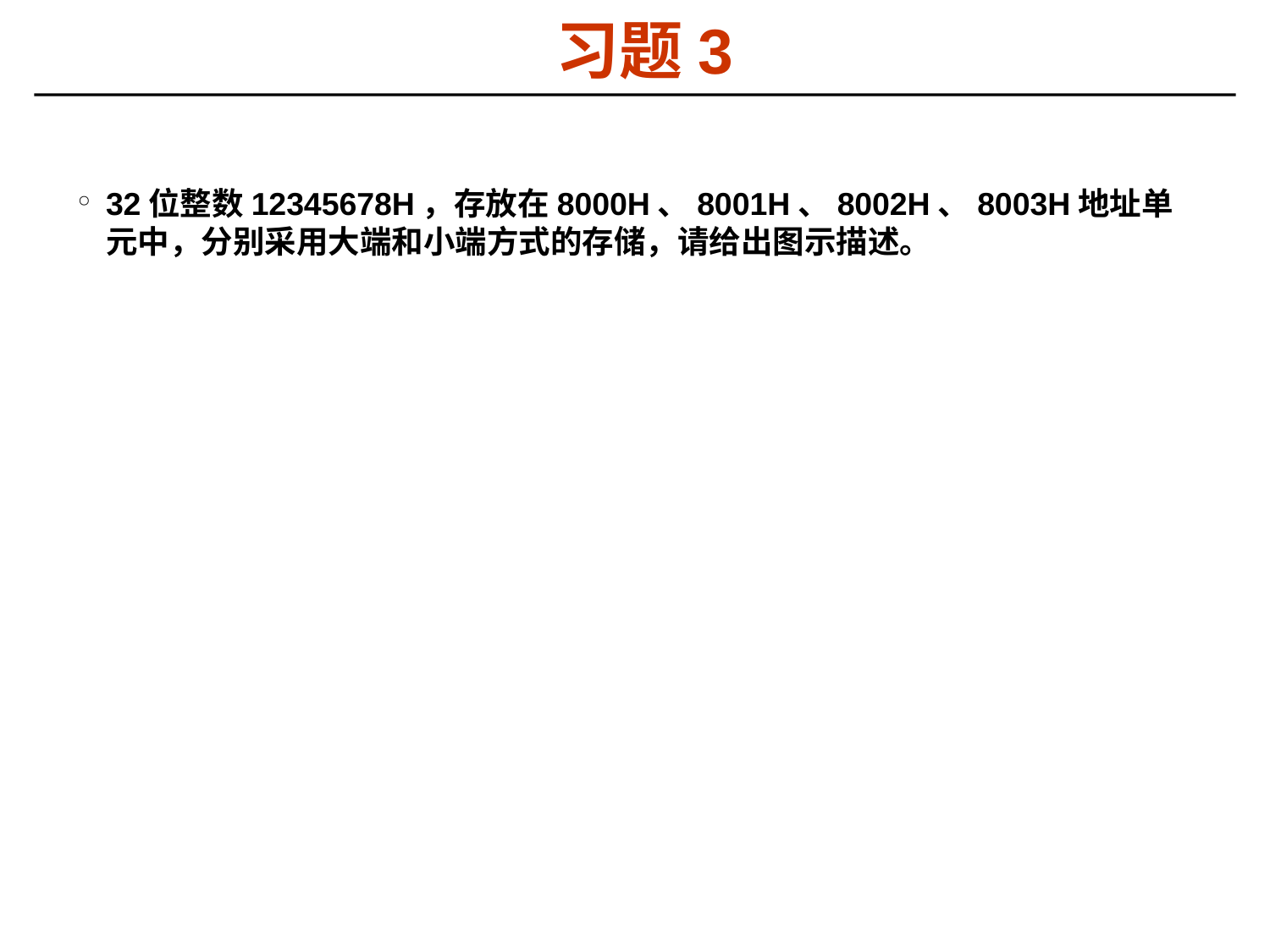

# 习题3
32位整数12345678H，存放在8000H、8001H、8002H、8003H地址单元中，分别采用大端和小端方式的存储，请给出图示描述。